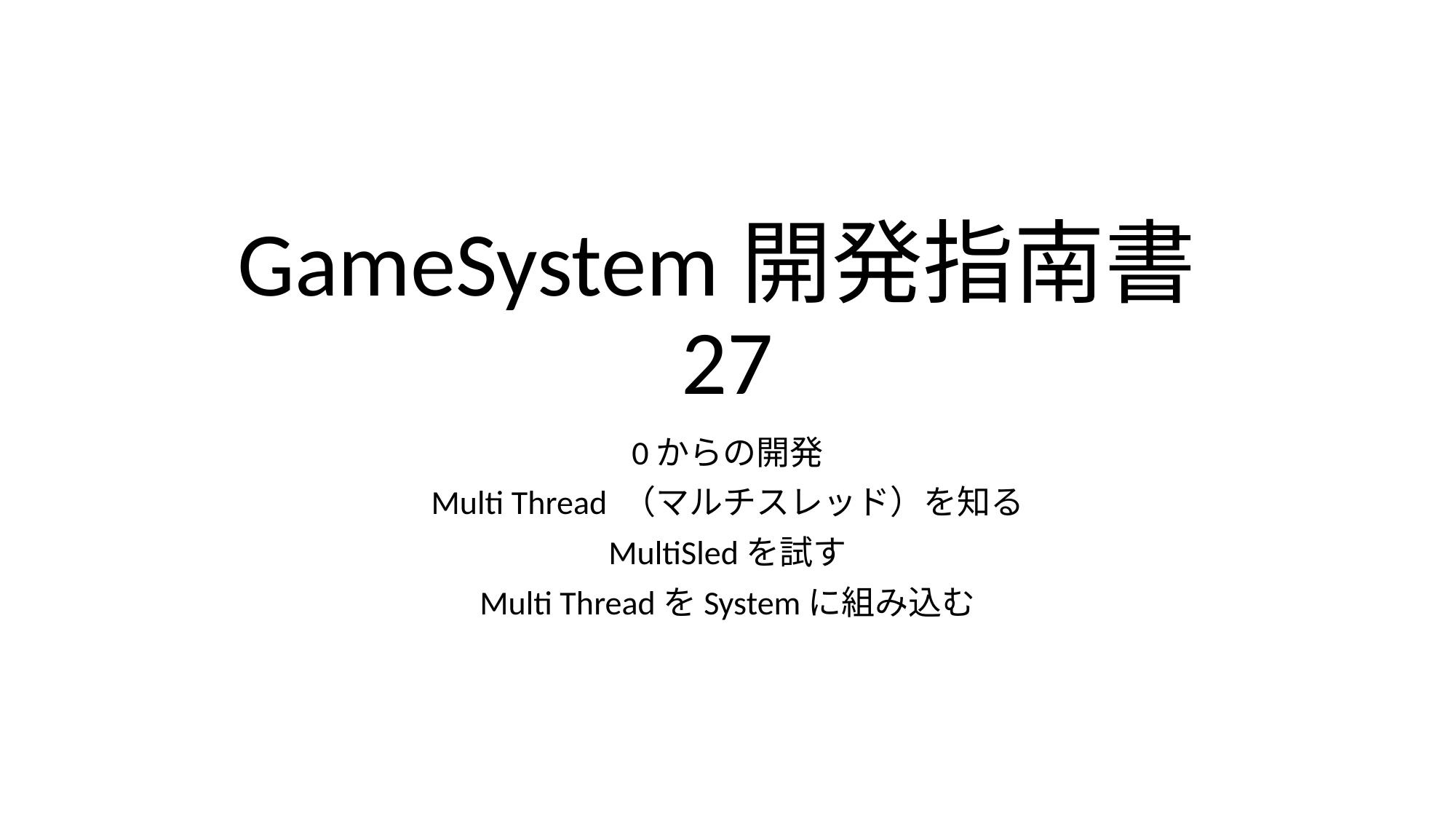

# GameSystem開発指南書27
0からの開発
Multi Thread （マルチスレッド）を知る
MultiSledを試す
Multi ThreadをSystemに組み込む